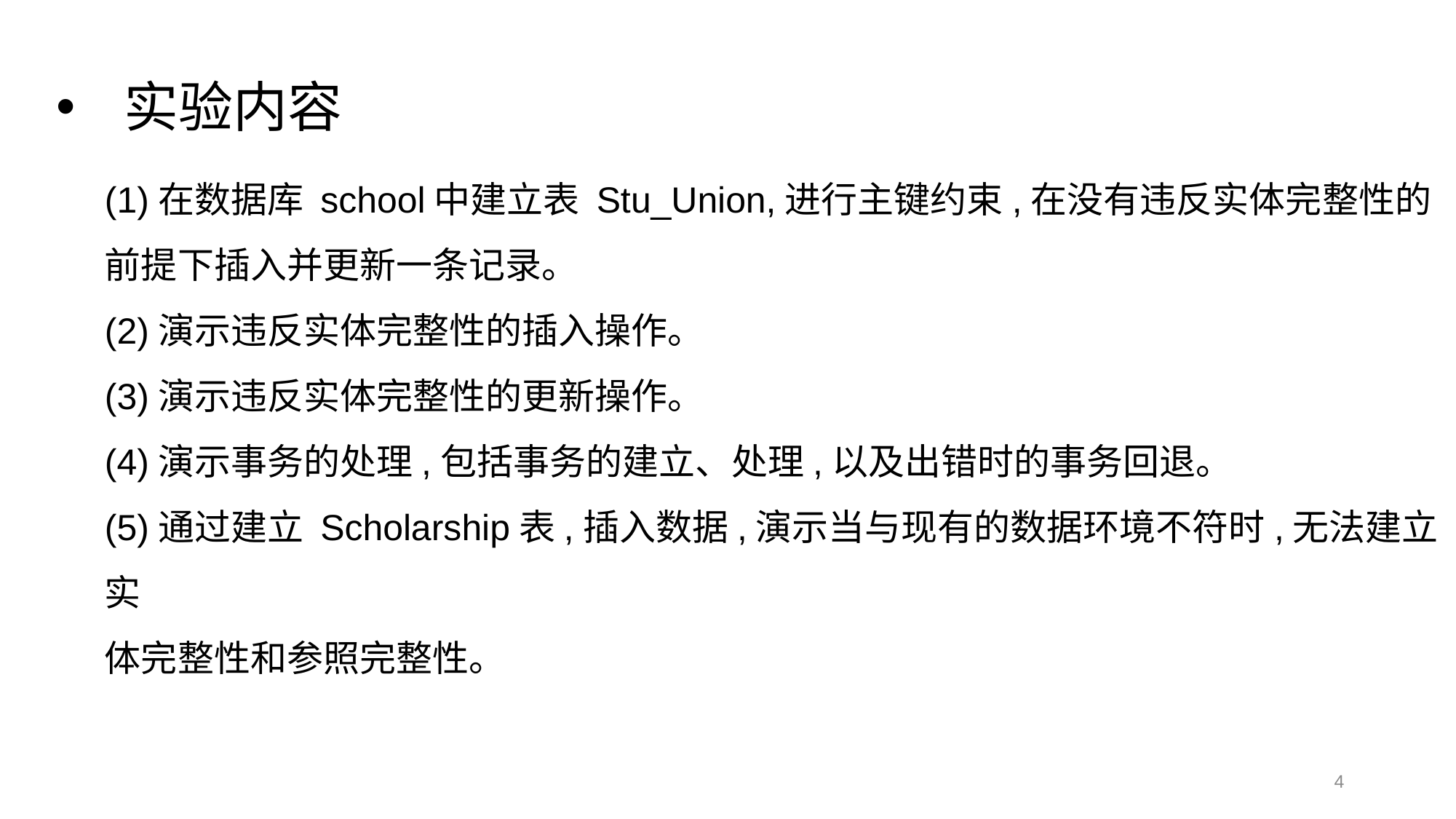

# 实验内容
(1)在数据库 school中建立表 Stu_Union,进行主键约束,在没有违反实体完整性的前提下插入并更新一条记录。
(2)演示违反实体完整性的插入操作。
(3)演示违反实体完整性的更新操作。
(4)演示事务的处理,包括事务的建立、处理,以及出错时的事务回退。
(5)通过建立 Scholarship表,插入数据,演示当与现有的数据环境不符时,无法建立实
体完整性和参照完整性。
4